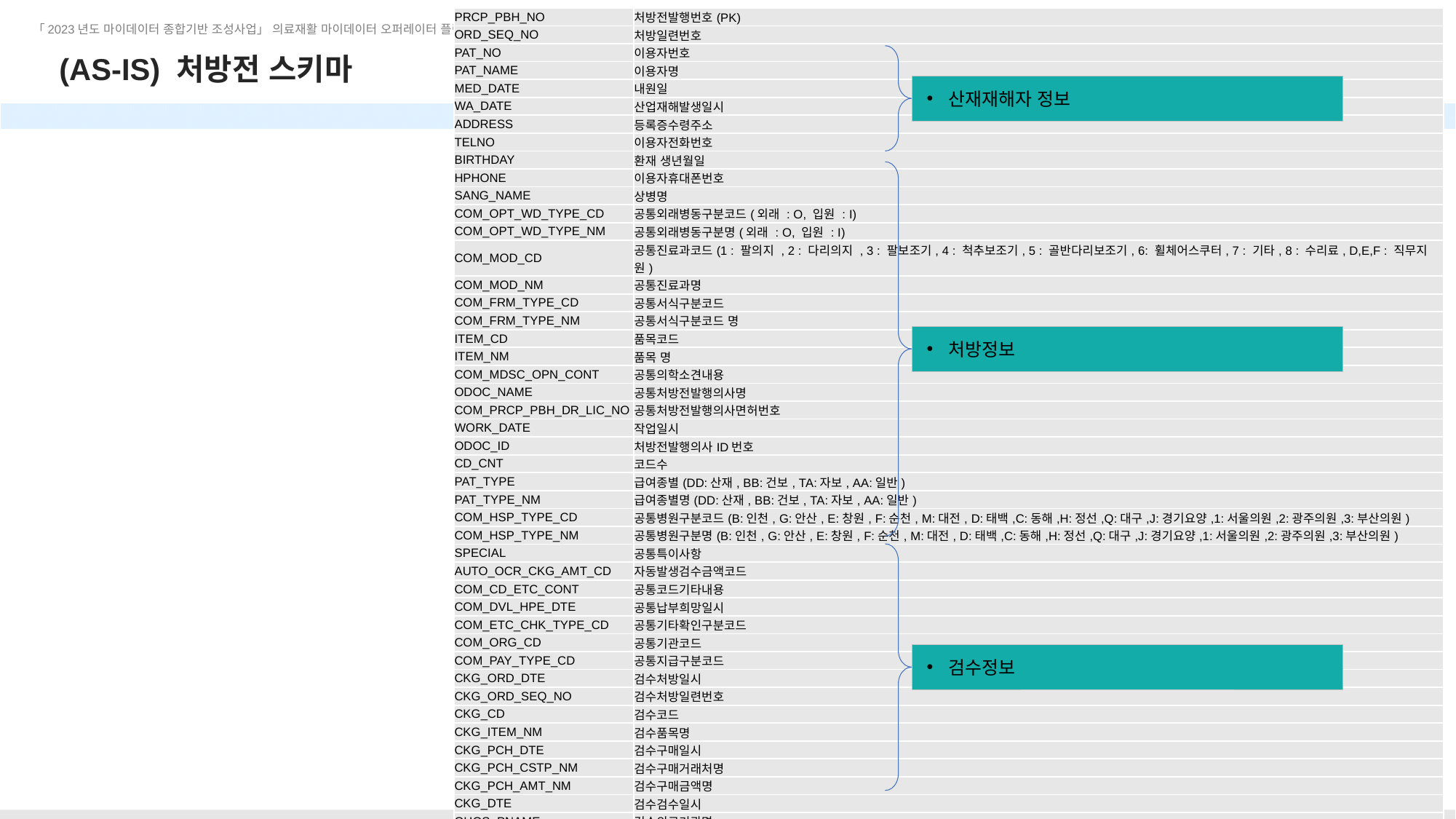

| PRCP\_PBH\_NO | 처방전발행번호(PK) |
| --- | --- |
| ORD\_SEQ\_NO | 처방일련번호 |
| PAT\_NO | 이용자번호 |
| PAT\_NAME | 이용자명 |
| MED\_DATE | 내원일 |
| WA\_DATE | 산업재해발생일시 |
| ADDRESS | 등록증수령주소 |
| TELNO | 이용자전화번호 |
| BIRTHDAY | 환재 생년월일 |
| HPHONE | 이용자휴대폰번호 |
| SANG\_NAME | 상병명 |
| COM\_OPT\_WD\_TYPE\_CD | 공통외래병동구분코드(외래 : O, 입원 : I) |
| COM\_OPT\_WD\_TYPE\_NM | 공통외래병동구분명(외래 : O, 입원 : I) |
| COM\_MOD\_CD | 공통진료과코드(1 : 팔의지 , 2 : 다리의지 , 3 : 팔보조기, 4 : 척추보조기, 5 : 골반다리보조기, 6: 휠체어스쿠터, 7 : 기타, 8 : 수리료, D,E,F : 직무지원) |
| COM\_MOD\_NM | 공통진료과명 |
| COM\_FRM\_TYPE\_CD | 공통서식구분코드 |
| COM\_FRM\_TYPE\_NM | 공통서식구분코드 명 |
| ITEM\_CD | 품목코드 |
| ITEM\_NM | 품목 명 |
| COM\_MDSC\_OPN\_CONT | 공통의학소견내용 |
| ODOC\_NAME | 공통처방전발행의사명 |
| COM\_PRCP\_PBH\_DR\_LIC\_NO | 공통처방전발행의사면허번호 |
| WORK\_DATE | 작업일시 |
| ODOC\_ID | 처방전발행의사ID번호 |
| CD\_CNT | 코드수 |
| PAT\_TYPE | 급여종별(DD:산재, BB:건보, TA:자보, AA:일반) |
| PAT\_TYPE\_NM | 급여종별명(DD:산재, BB:건보, TA:자보, AA:일반) |
| COM\_HSP\_TYPE\_CD | 공통병원구분코드(B:인천, G:안산, E:창원, F:순천, M:대전, D:태백,C:동해,H:정선,Q:대구,J:경기요양,1:서울의원,2:광주의원,3:부산의원) |
| COM\_HSP\_TYPE\_NM | 공통병원구분명(B:인천, G:안산, E:창원, F:순천, M:대전, D:태백,C:동해,H:정선,Q:대구,J:경기요양,1:서울의원,2:광주의원,3:부산의원) |
| SPECIAL | 공통특이사항 |
| AUTO\_OCR\_CKG\_AMT\_CD | 자동발생검수금액코드 |
| COM\_CD\_ETC\_CONT | 공통코드기타내용 |
| COM\_DVL\_HPE\_DTE | 공통납부희망일시 |
| COM\_ETC\_CHK\_TYPE\_CD | 공통기타확인구분코드 |
| COM\_ORG\_CD | 공통기관코드 |
| COM\_PAY\_TYPE\_CD | 공통지급구분코드 |
| CKG\_ORD\_DTE | 검수처방일시 |
| CKG\_ORD\_SEQ\_NO | 검수처방일련번호 |
| CKG\_CD | 검수코드 |
| CKG\_ITEM\_NM | 검수품목명 |
| CKG\_PCH\_DTE | 검수구매일시 |
| CKG\_PCH\_CSTP\_NM | 검수구매거래처명 |
| CKG\_PCH\_AMT\_NM | 검수구매금액명 |
| CKG\_DTE | 검수검수일시 |
| GHOS\_PNAME | 검수의료기관명 |
| CKG\_MED\_ORG\_CD | 검수의료기관코드 |
| GDOC\_ID | 검수의사ID번호 |
| CKG\_DR\_NM | 검수의사명 |
| CKG\_DR\_LIC\_NO | 검수의사면허번호 |
| CKG\_ACPT\_HSPZ\_DTE | 검수접수입원일시 |
| CKG\_AMT\_CD\_LINK\_CONT | 검수금액코드연결내용 |
| CKG\_CONT | 검수내용 |
| CKG\_ETC\_CONT | 검수기타내용 |

# (AS-IS) 처방전 스키마
산재재해자 정보

처방정보

검수정보